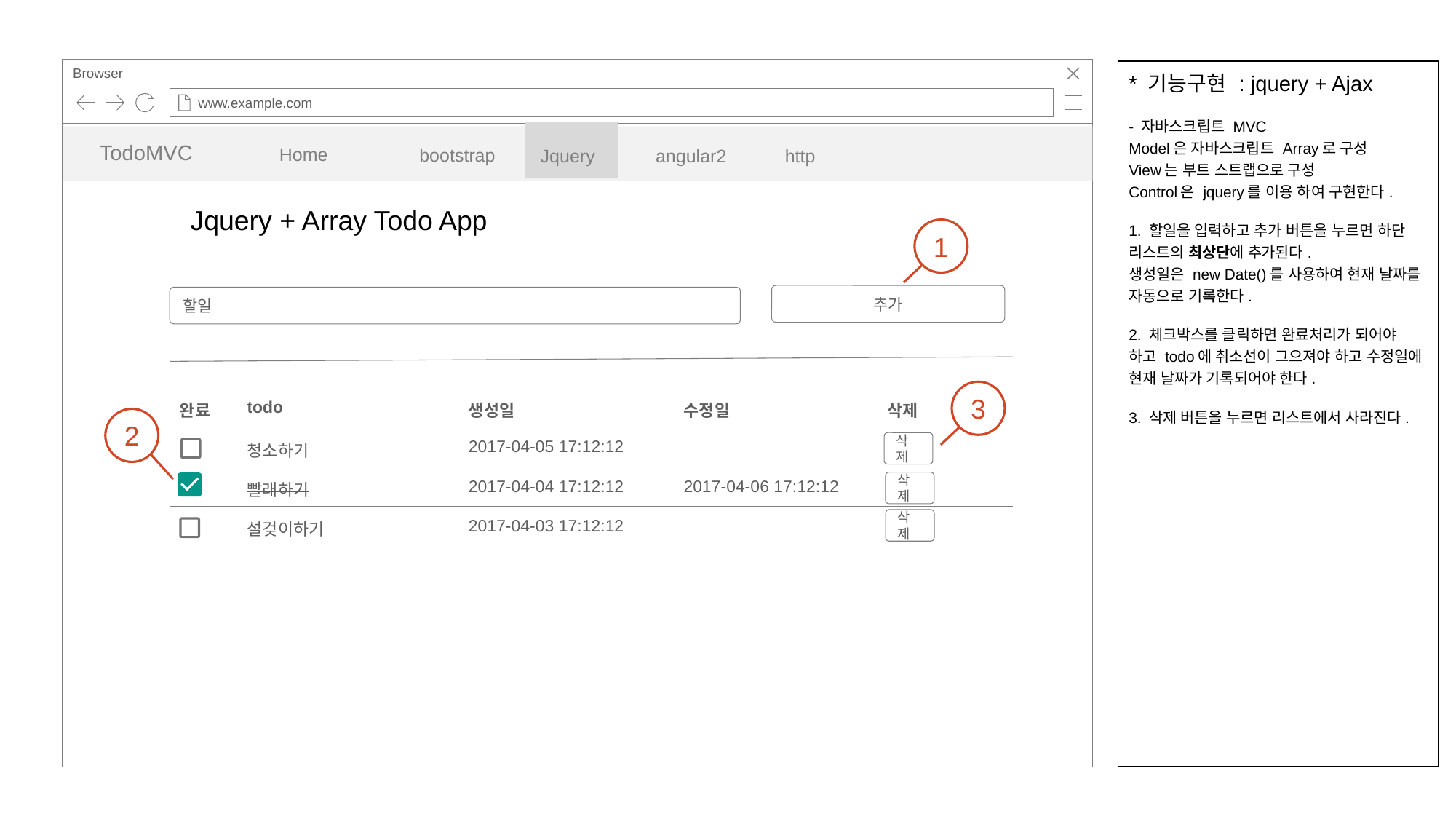

Browser

www.example.com

| \* 기능구현 : jquery + Ajax - 자바스크립트 MVC Model은 자바스크립트 Array로 구성 View는 부트 스트랩으로 구성 Control은 jquery를 이용 하여 구현한다. 1. 할일을 입력하고 추가 버튼을 누르면 하단 리스트의 최상단에 추가된다. 생성일은 new Date()를 사용하여 현재 날짜를 자동으로 기록한다. 2. 체크박스를 클릭하면 완료처리가 되어야 하고 todo에 취소선이 그으져야 하고 수정일에 현재 날짜가 기록되어야 한다. 3. 삭제 버튼을 누르면 리스트에서 사라진다. |
| --- |

TodoMVC
Home
bootstrap
Jquery
angular2
http
Jquery + Array Todo App
1
추가
할일
3
| 완료 | todo | 생성일 | 수정일 | 삭제 |
| --- | --- | --- | --- | --- |
|  | 청소하기 | 2017-04-05 17:12:12 |  |  |
|  | 빨래하기 | 2017-04-04 17:12:12 | 2017-04-06 17:12:12 |  |
|  | 설겆이하기 | 2017-04-03 17:12:12 |  |  |
2
삭제

삭제

삭제